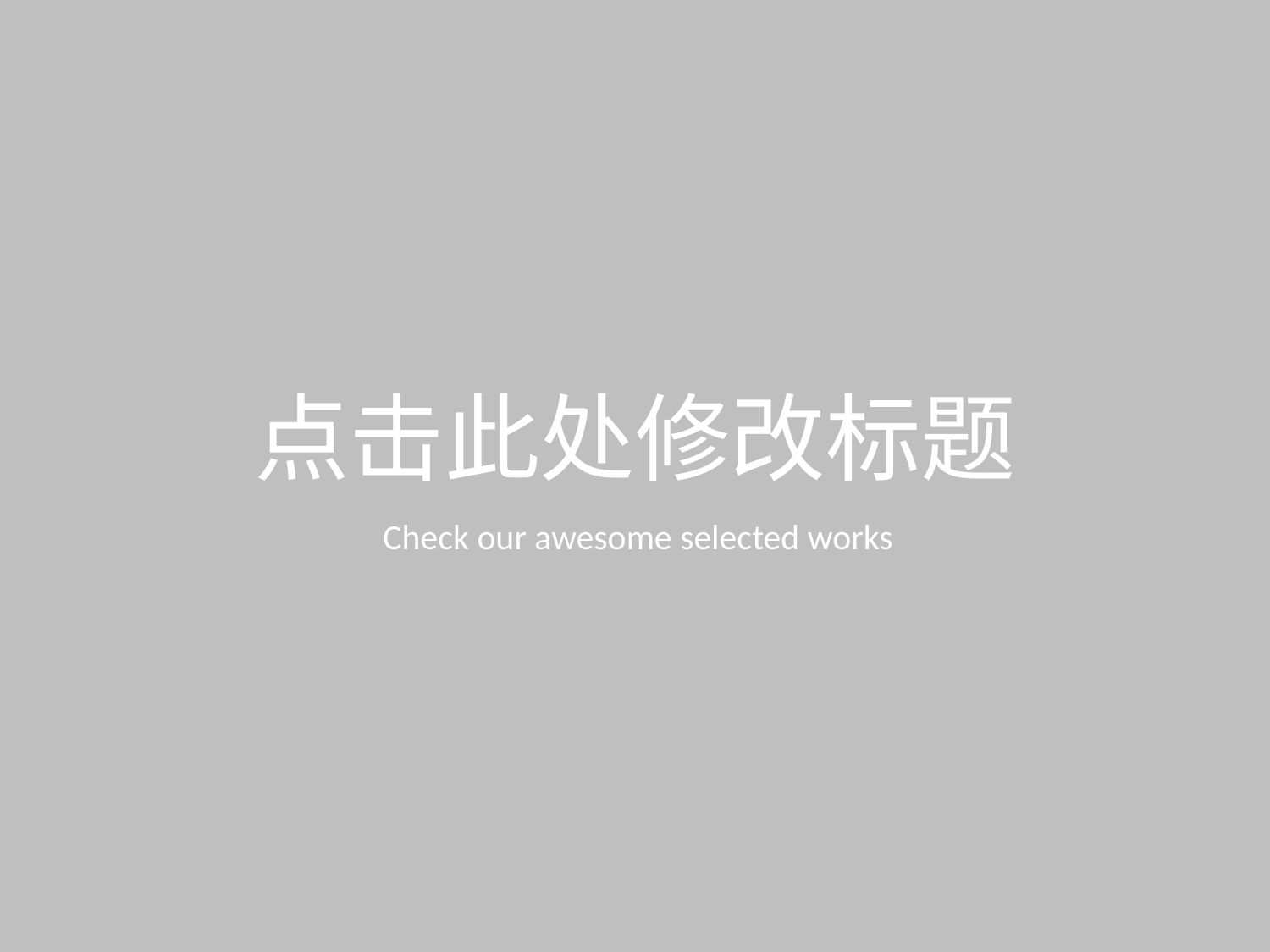

# 点击此处修改标题
Check our awesome selected works